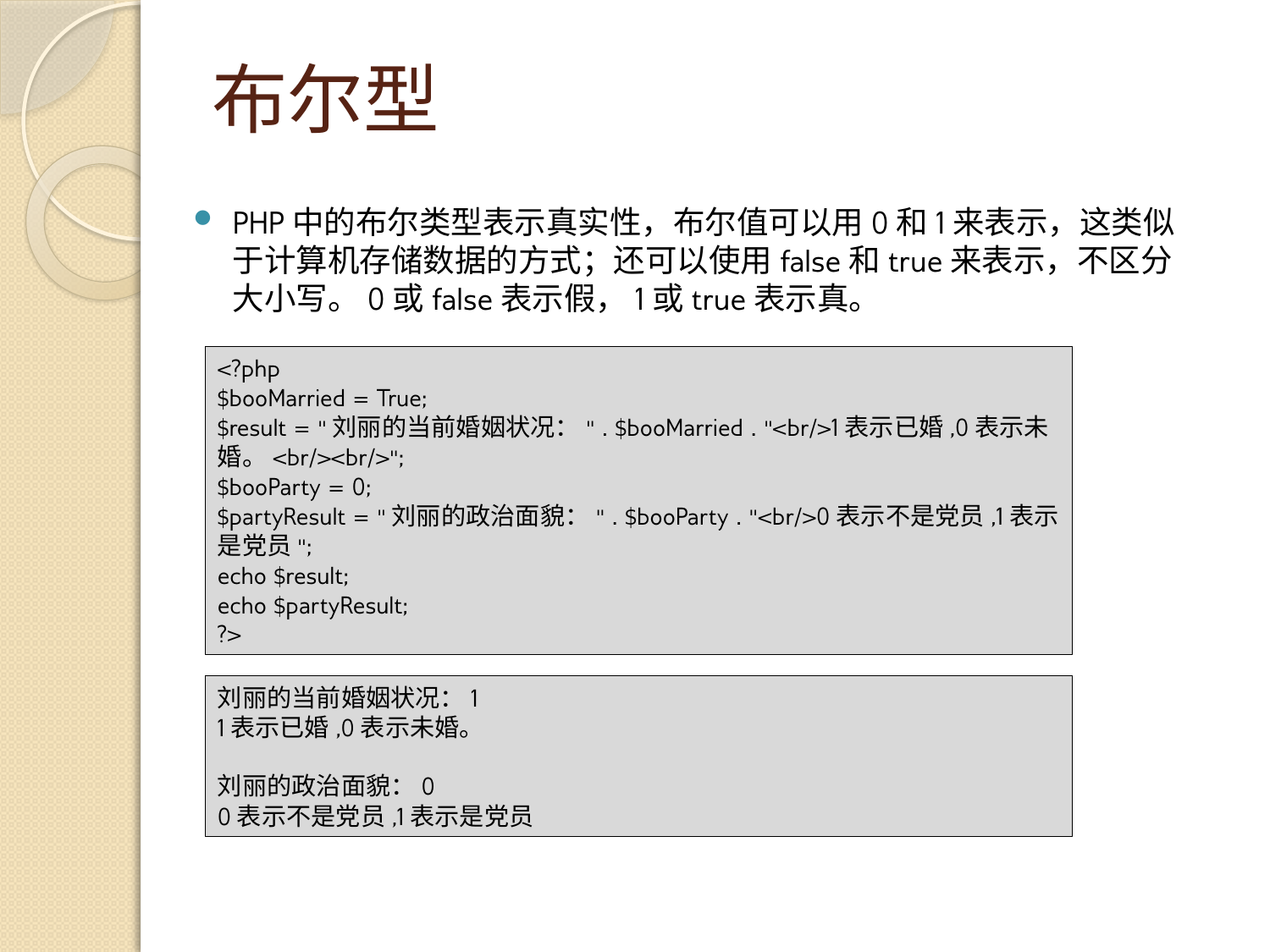

# 布尔型
PHP中的布尔类型表示真实性，布尔值可以用0和1来表示，这类似于计算机存储数据的方式；还可以使用false和true来表示，不区分大小写。0或false表示假，1或true表示真。
<?php
$booMarried = True;
$result = "刘丽的当前婚姻状况：" . $booMarried . "<br/>1表示已婚,0表示未婚。<br/><br/>";
$booParty = 0;
$partyResult = "刘丽的政治面貌：" . $booParty . "<br/>0表示不是党员,1表示是党员";
echo $result;
echo $partyResult;
?>
刘丽的当前婚姻状况：1
1表示已婚,0表示未婚。

刘丽的政治面貌：0
0表示不是党员,1表示是党员